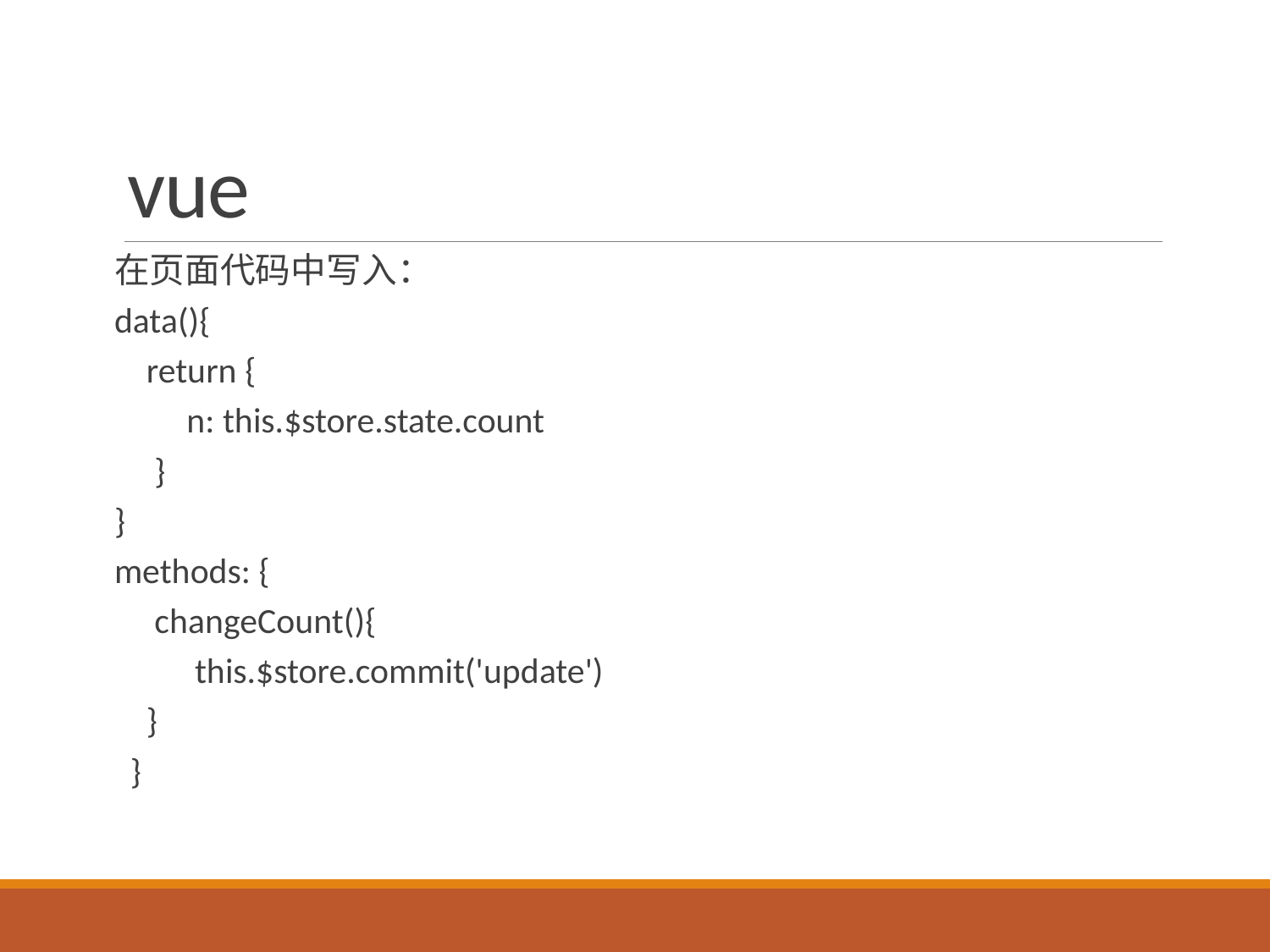

# vue
在页面代码中写入：
data(){
    return {
         n: this.$store.state.count
     }
}
methods: {
     changeCount(){
          this.$store.commit('update')
    }
  }